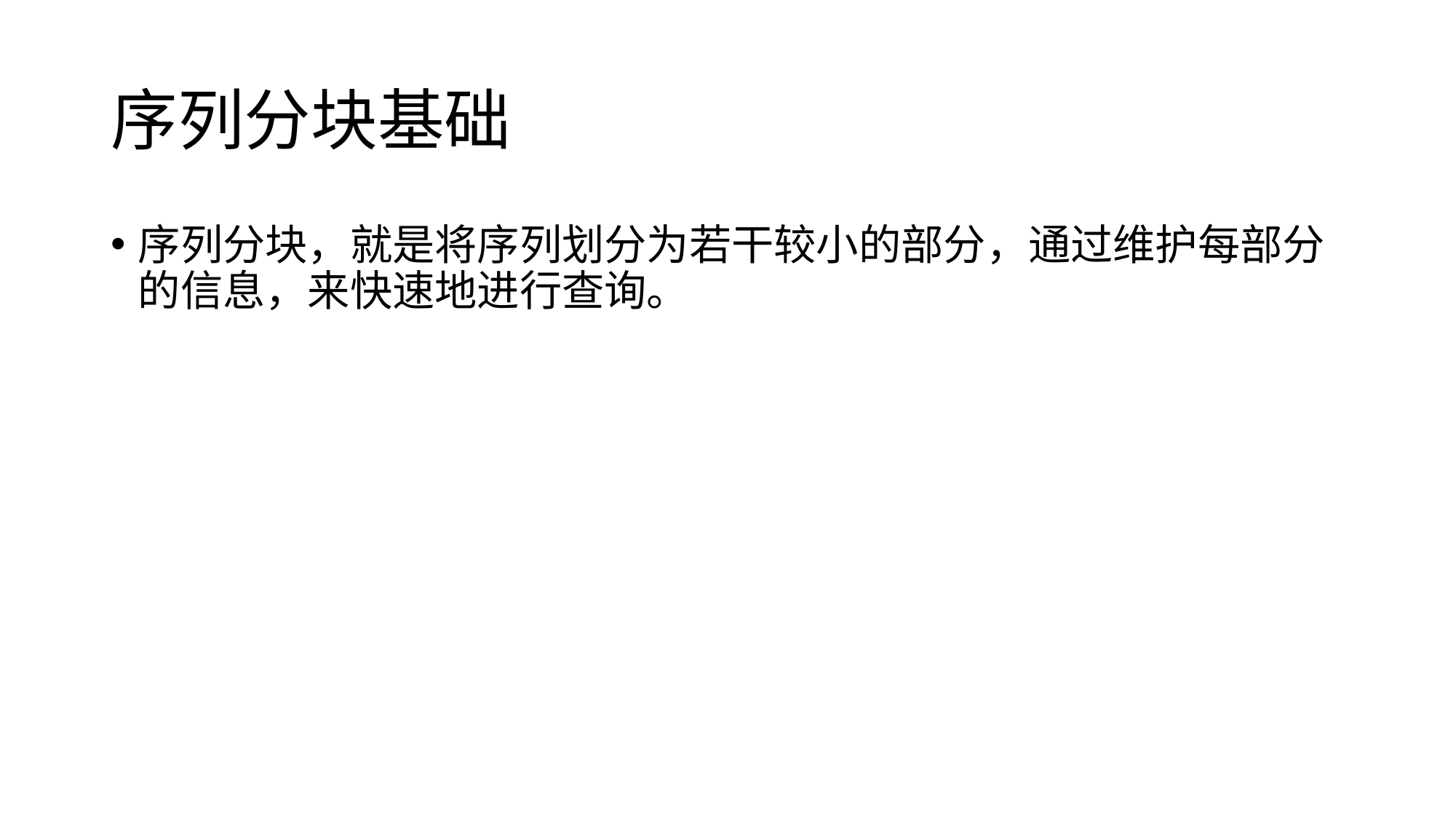

# 序列分块基础
序列分块，就是将序列划分为若干较小的部分，通过维护每部分的信息，来快速地进行查询。